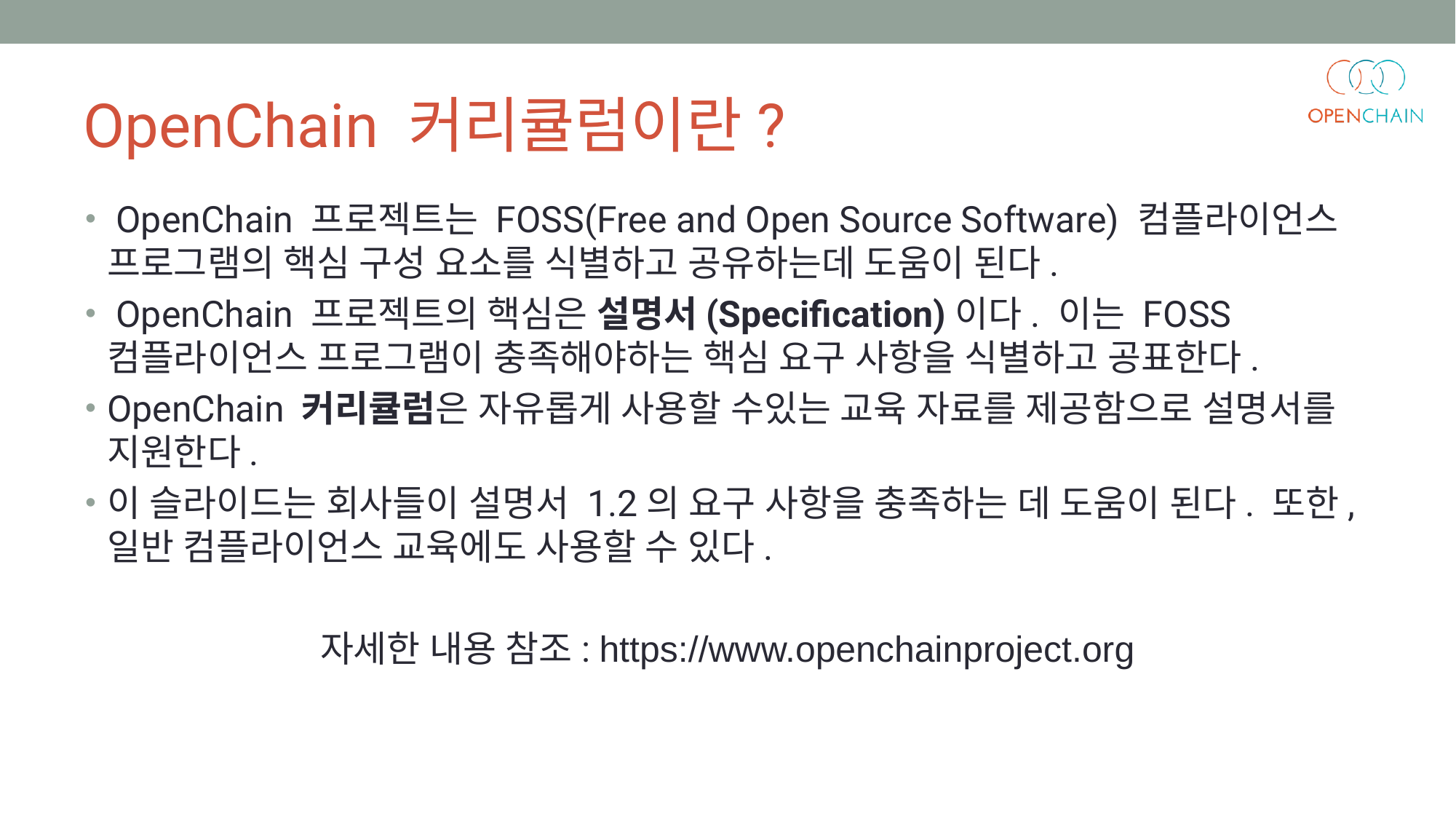

OpenChain 커리큘럼이란?
 OpenChain 프로젝트는 FOSS(Free and Open Source Software) 컴플라이언스 프로그램의 핵심 구성 요소를 식별하고 공유하는데 도움이 된다.
 OpenChain 프로젝트의 핵심은 설명서(Specification)이다. 이는 FOSS 컴플라이언스 프로그램이 충족해야하는 핵심 요구 사항을 식별하고 공표한다.
OpenChain 커리큘럼은 자유롭게 사용할 수있는 교육 자료를 제공함으로 설명서를 지원한다.
이 슬라이드는 회사들이 설명서 1.2의 요구 사항을 충족하는 데 도움이 된다. 또한, 일반 컴플라이언스 교육에도 사용할 수 있다.

자세한 내용 참조: https://www.openchainproject.org